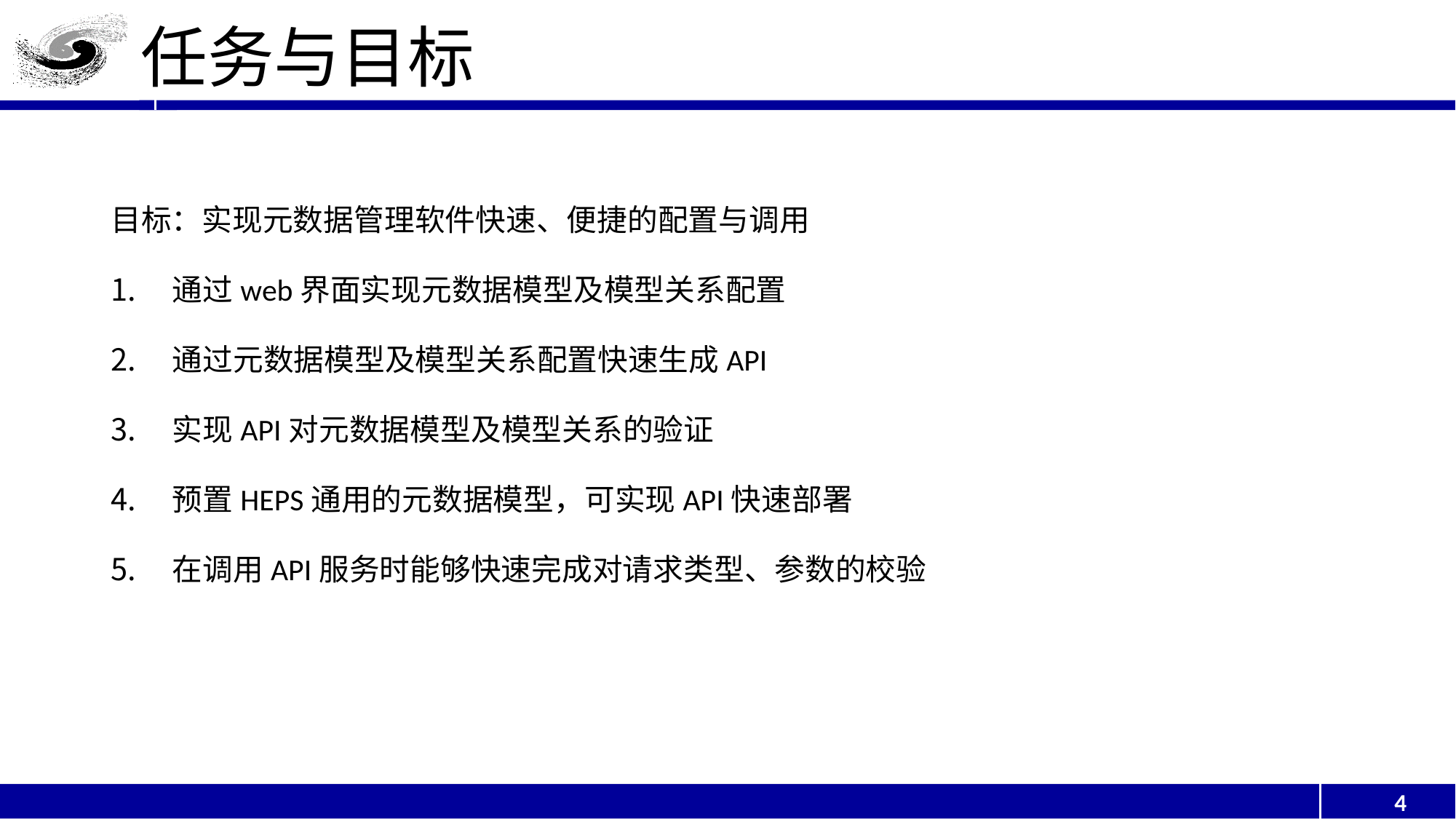

# 任务与目标
目标：实现元数据管理软件快速、便捷的配置与调用
通过web界面实现元数据模型及模型关系配置
通过元数据模型及模型关系配置快速生成API
实现API对元数据模型及模型关系的验证
预置HEPS通用的元数据模型，可实现API快速部署
在调用API服务时能够快速完成对请求类型、参数的校验